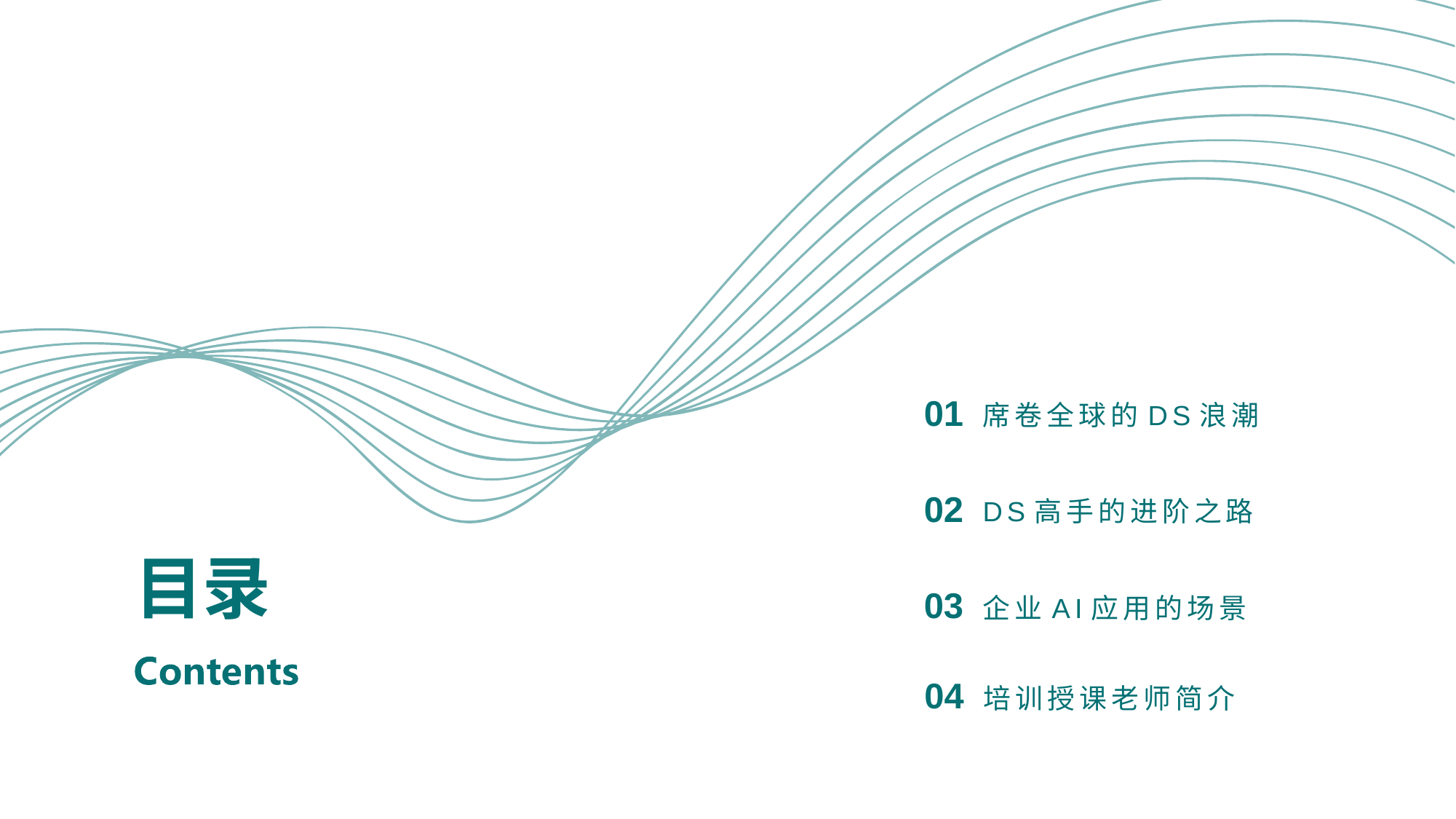

01
席卷全球的DS浪潮
02
DS高手的进阶之路
# 目录
03
企业AI应用的场景
04
培训授课老师简介